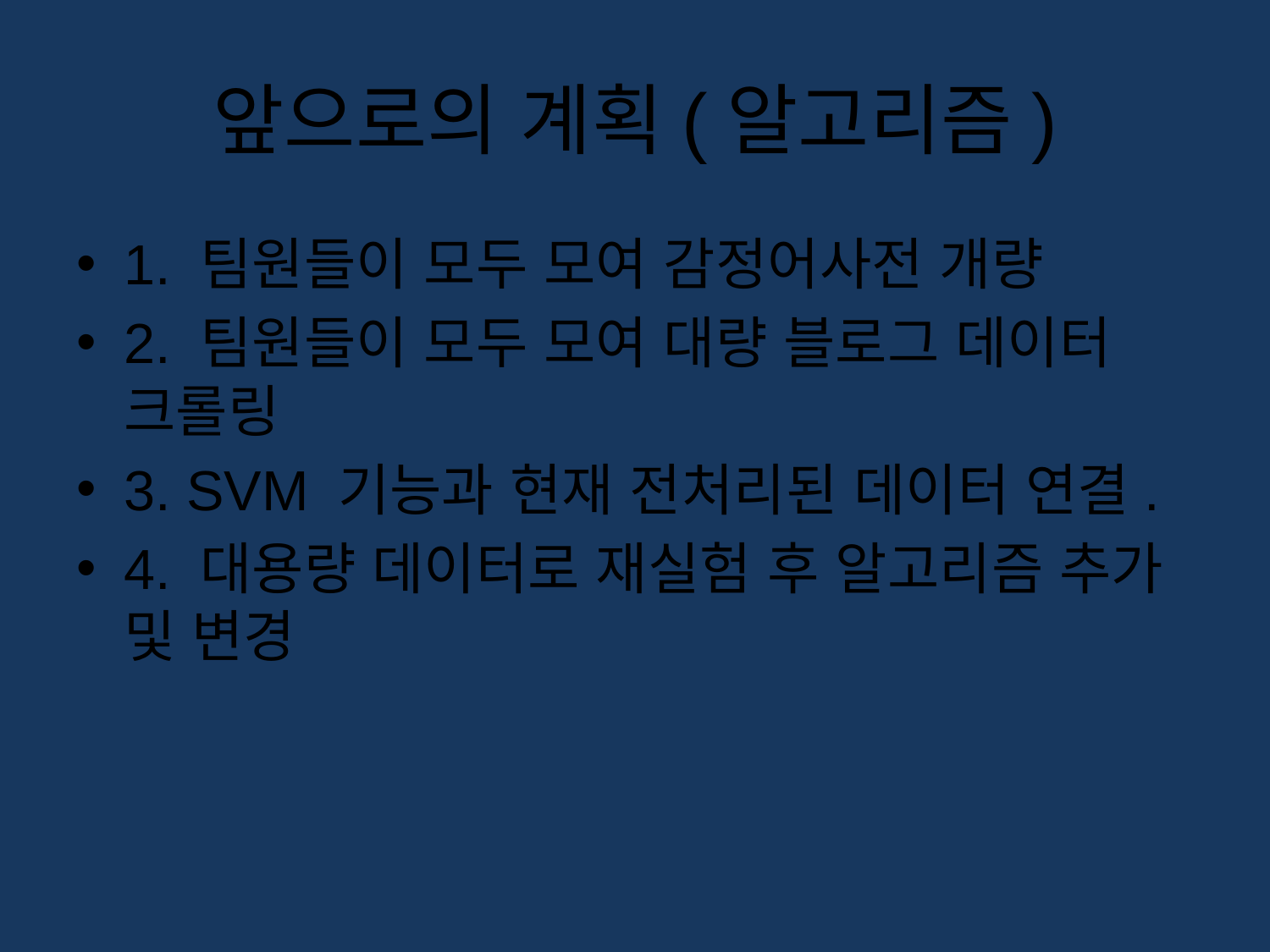

# 앞으로의 계획(알고리즘)
1. 팀원들이 모두 모여 감정어사전 개량
2. 팀원들이 모두 모여 대량 블로그 데이터 크롤링
3. SVM 기능과 현재 전처리된 데이터 연결.
4. 대용량 데이터로 재실험 후 알고리즘 추가 및 변경